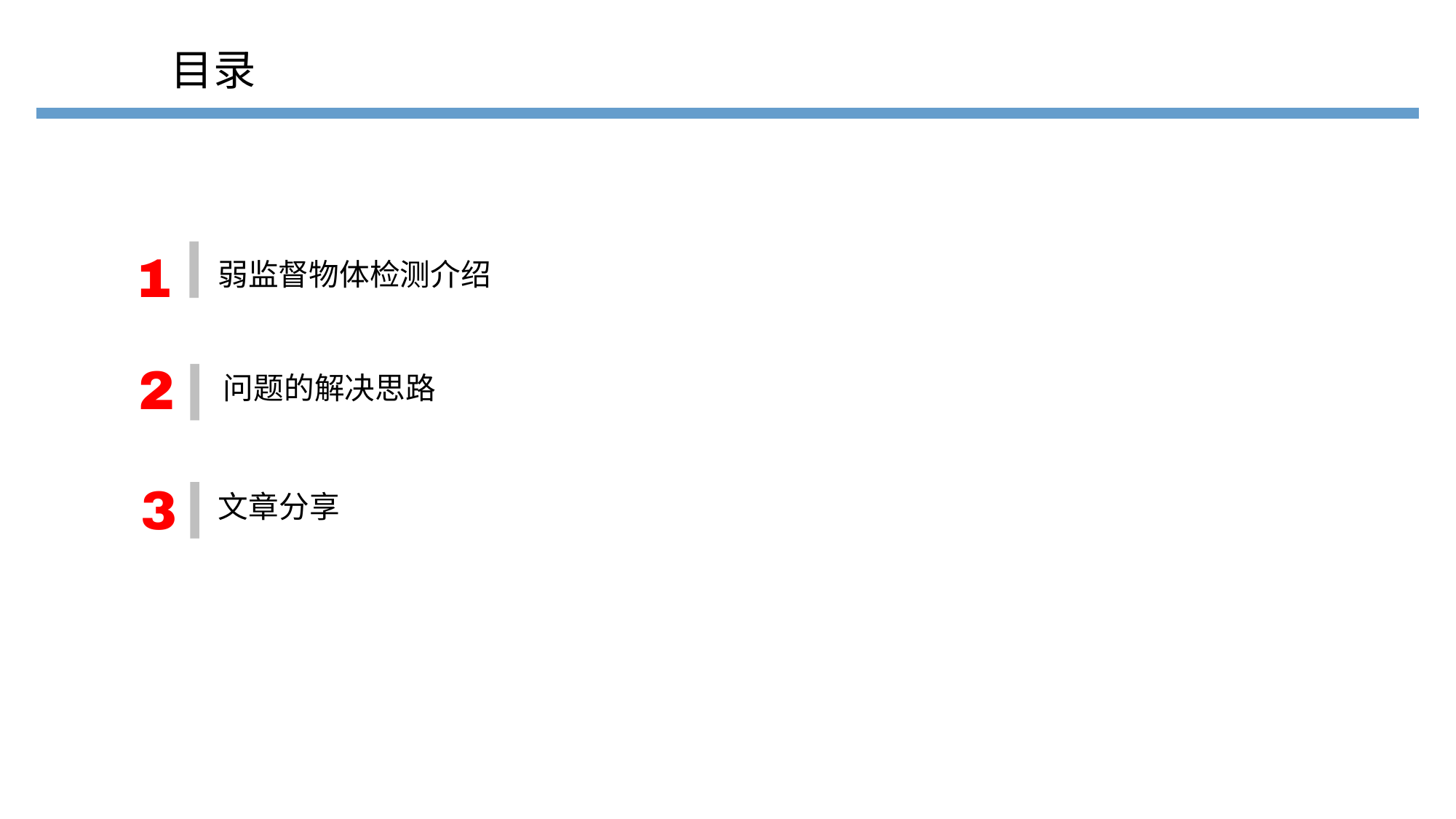

目录
1

弱监督物体检测介绍
2

问题的解决思路
3

文章分享